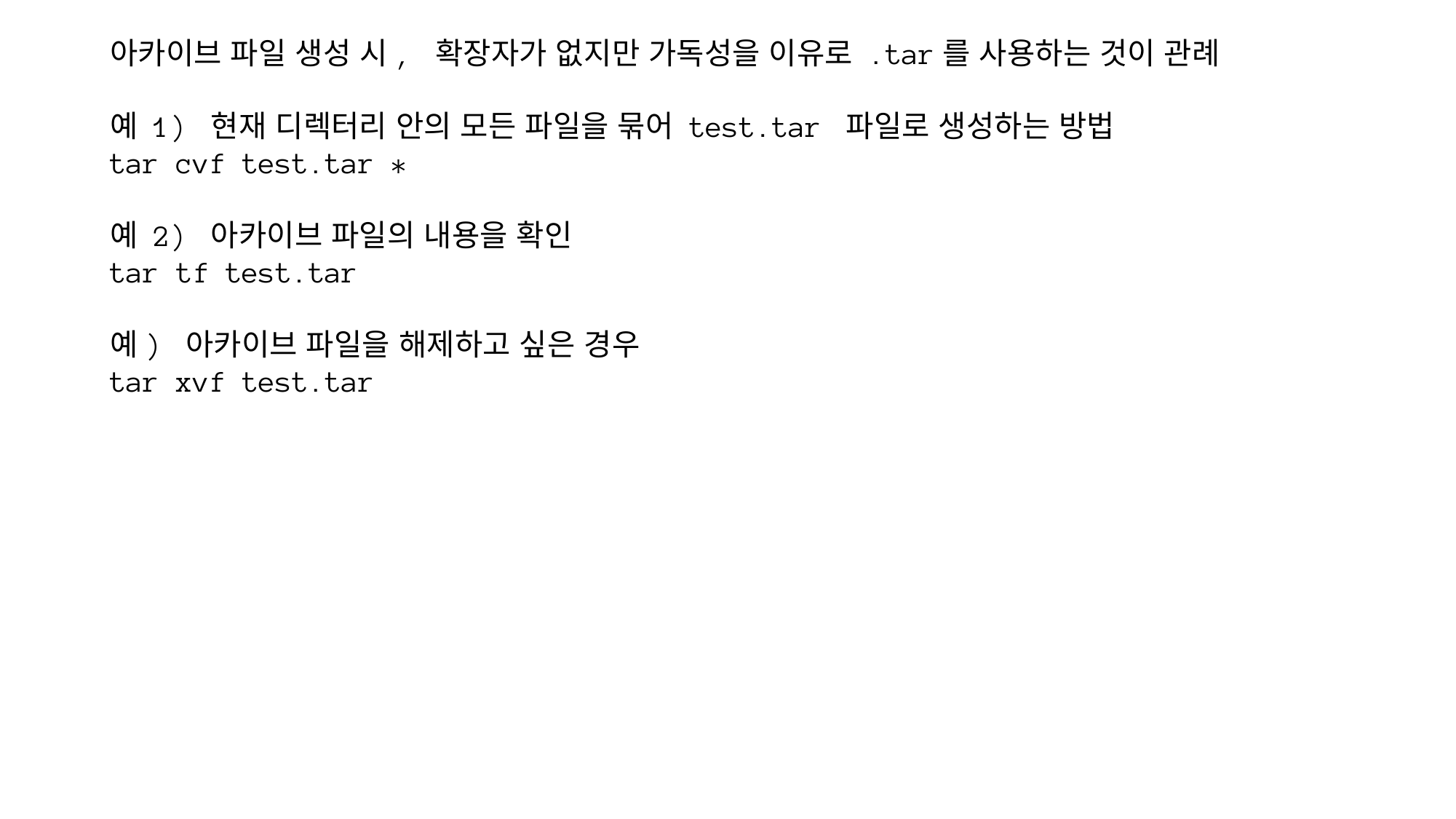

아카이브 파일 생성 시, 확장자가 없지만 가독성을 이유로 .tar를 사용하는 것이 관례

예 1) 현재 디렉터리 안의 모든 파일을 묶어 test.tar 파일로 생성하는 방법
tar cvf test.tar *

예 2) 아카이브 파일의 내용을 확인
tar tf test.tar

예) 아카이브 파일을 해제하고 싶은 경우
tar xvf test.tar